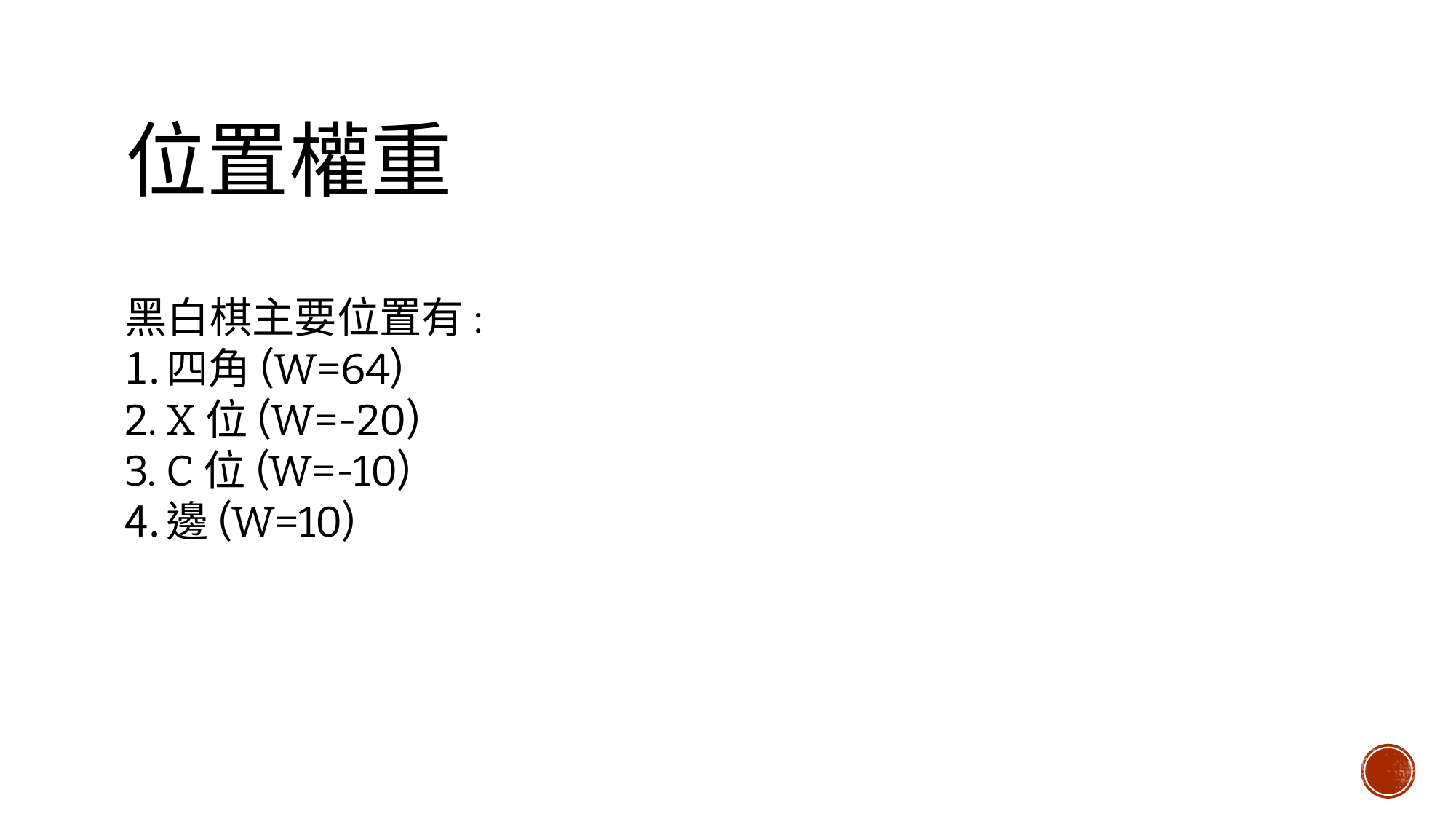

# 位置權重
黑白棋主要位置有:
四角(W=64)
X位(W=-20)
C位(W=-10)
邊(W=10)